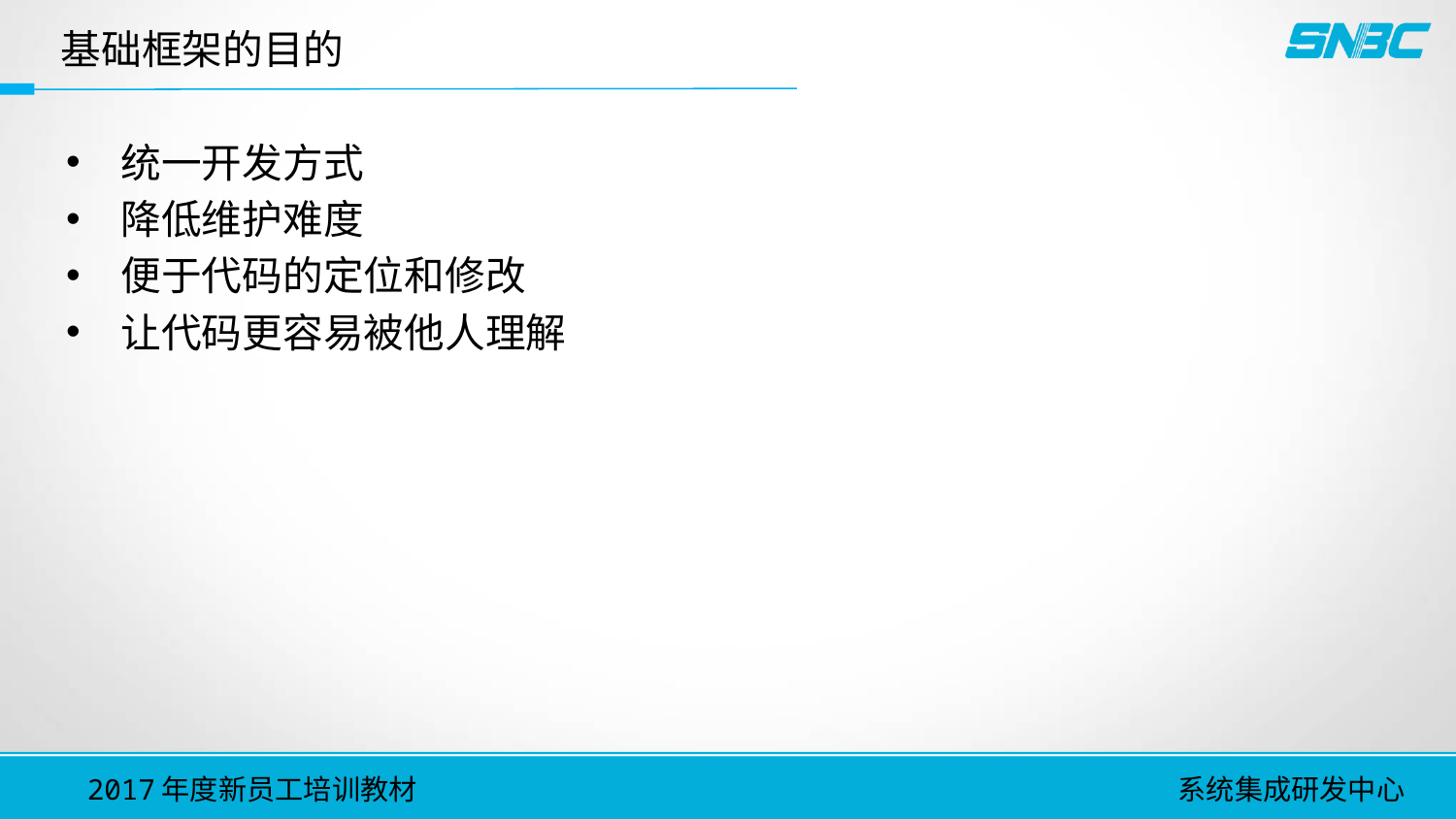

# 基础框架的目的
统一开发方式
降低维护难度
便于代码的定位和修改
让代码更容易被他人理解